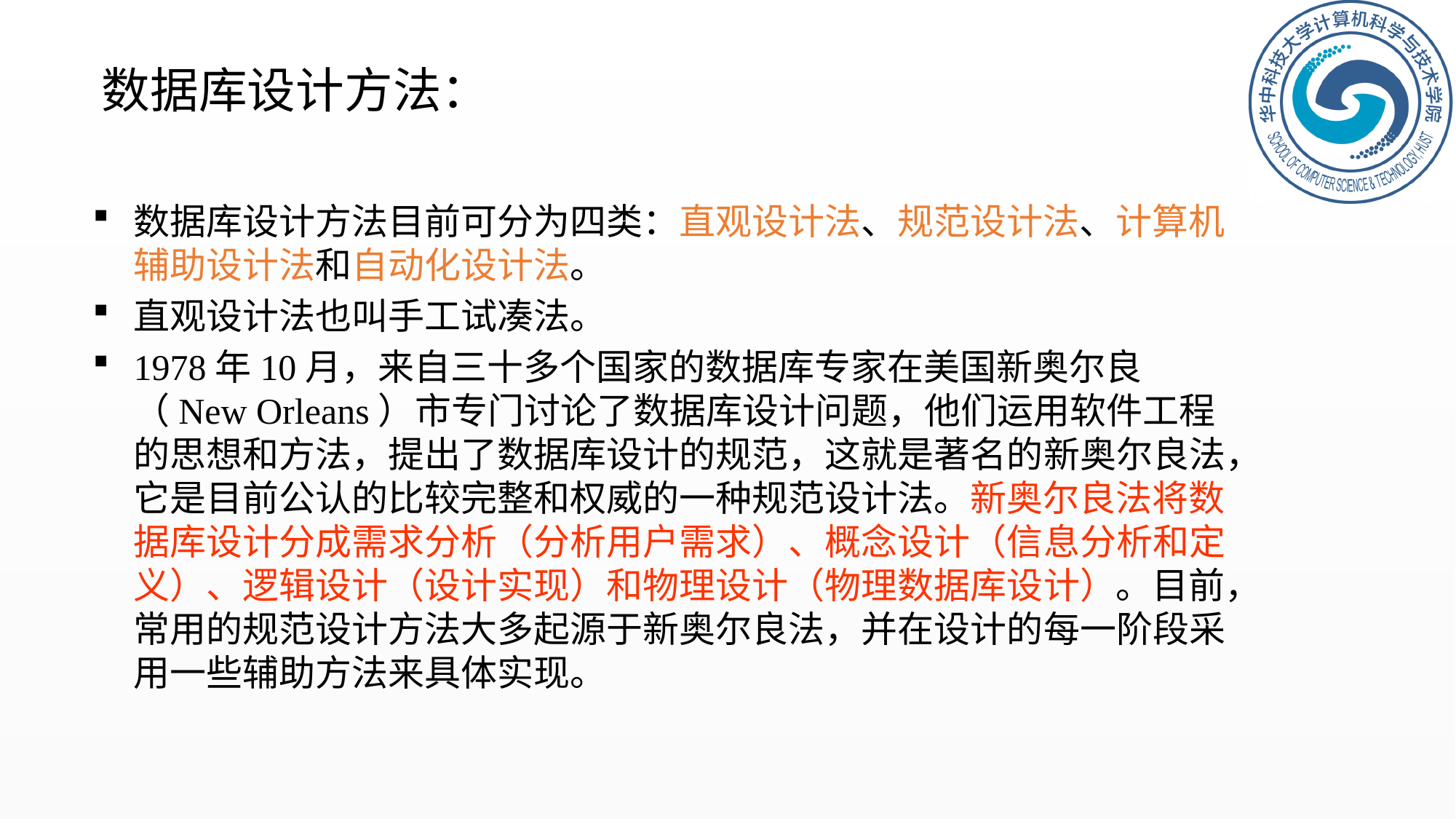

数据库设计方法：

数据库设计方法目前可分为四类：直观设计法、规范设计法、计算机辅助设计法和自动化设计法。
直观设计法也叫手工试凑法。
1978年10月，来自三十多个国家的数据库专家在美国新奥尔良（New Orleans）市专门讨论了数据库设计问题，他们运用软件工程的思想和方法，提出了数据库设计的规范，这就是著名的新奥尔良法，它是目前公认的比较完整和权威的一种规范设计法。新奥尔良法将数据库设计分成需求分析（分析用户需求）、概念设计（信息分析和定义）、逻辑设计（设计实现）和物理设计（物理数据库设计）。目前，常用的规范设计方法大多起源于新奥尔良法，并在设计的每一阶段采用一些辅助方法来具体实现。